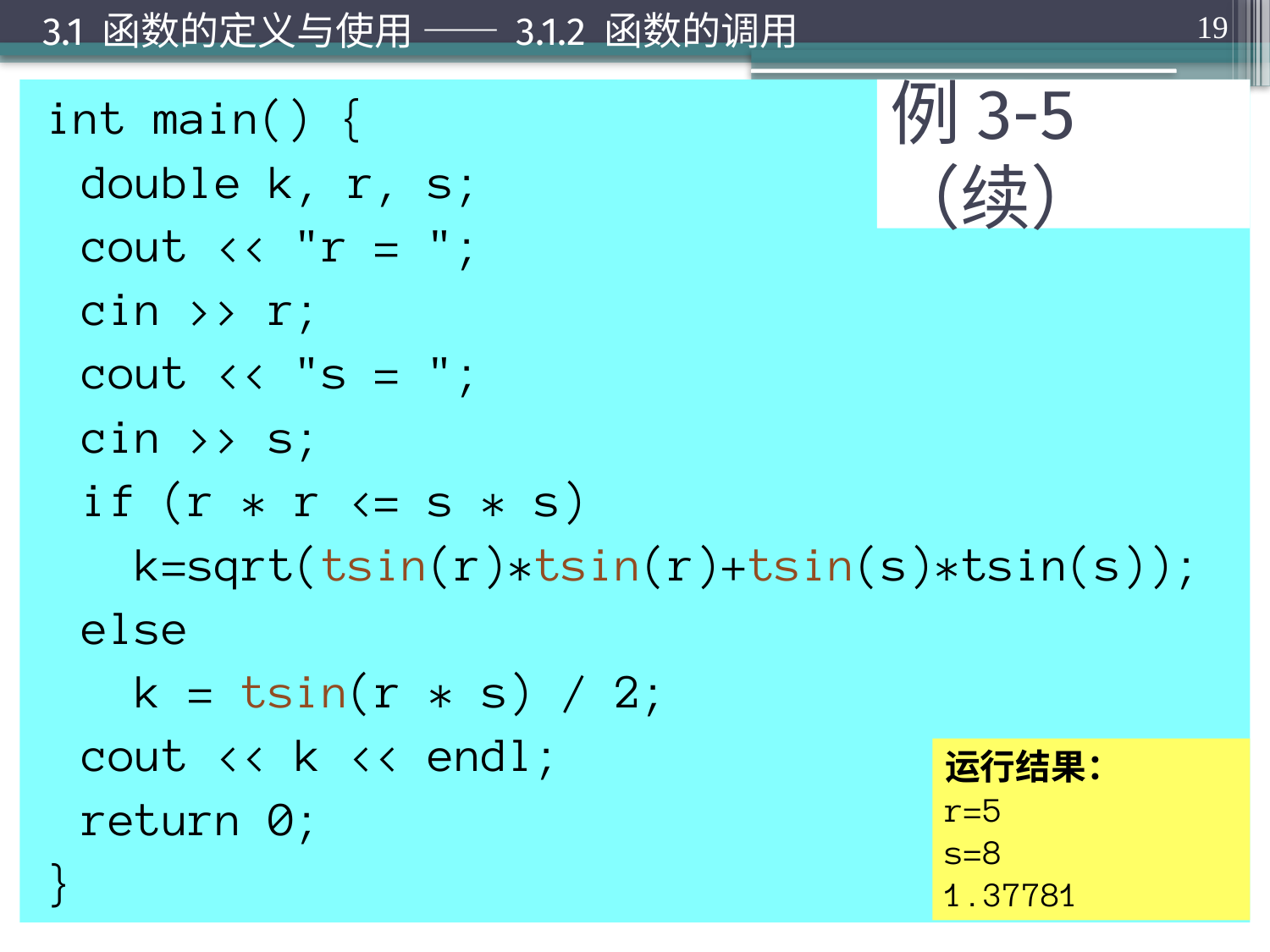

3.1 函数的定义与使用 —— 3.1.2 函数的调用
19
int main() {
	double k, r, s;
	cout << "r = ";
	cin >> r;
	cout << "s = ";
	cin >> s;
	if (r * r <= s * s)
	  k=sqrt(tsin(r)*tsin(r)+tsin(s)*tsin(s));
	else
	  k = tsin(r * s) / 2;
	cout << k << endl;
	return 0;
}

# 例3-5 （续）
运行结果：
r=5
s=8
1.37781